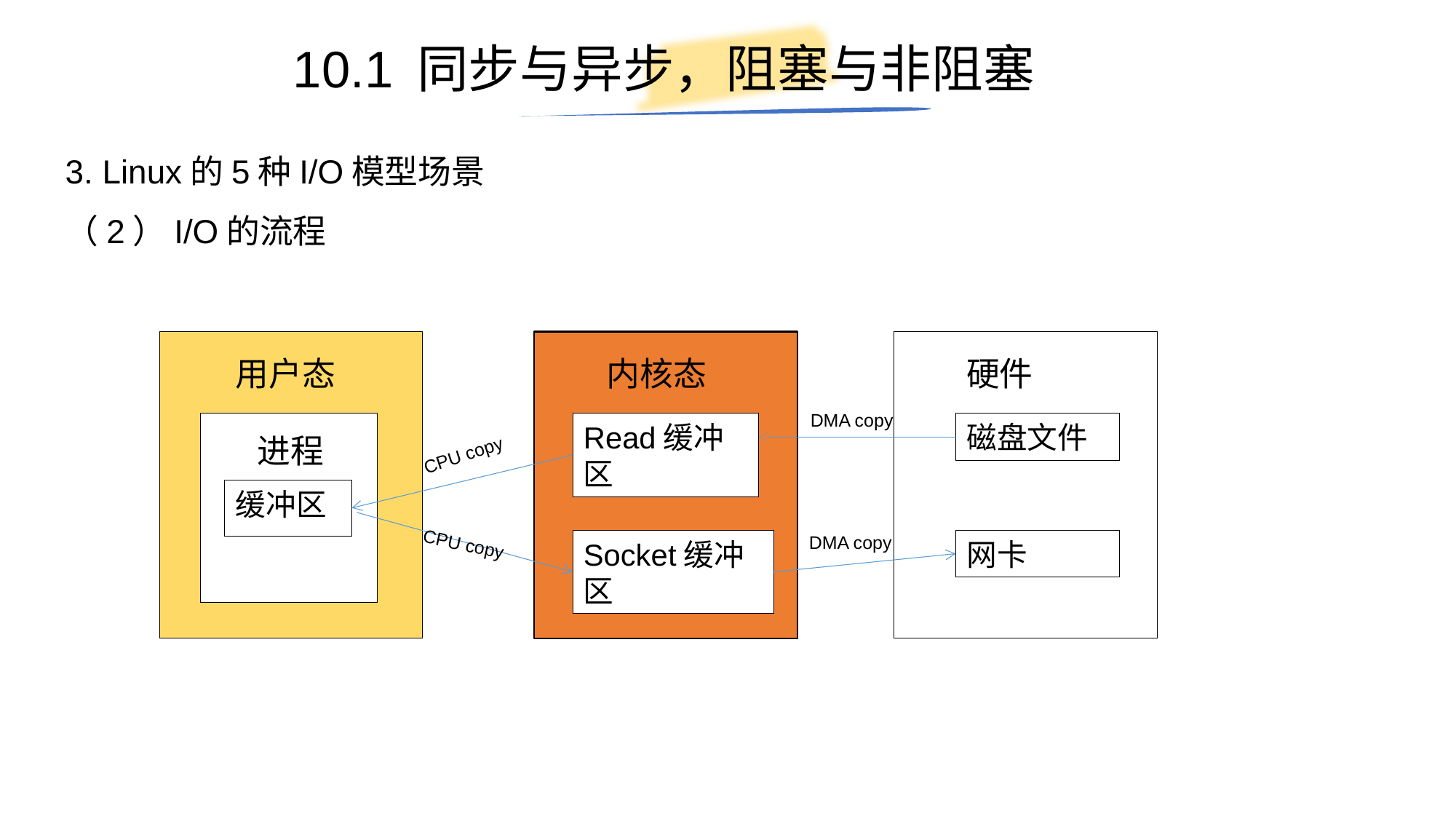

# 10.1 同步与异步，阻塞与非阻塞

3. Linux的5种I/O模型场景
（2）I/O的流程

用户态
内核态
硬件
DMA copy

Read缓冲区
磁盘文件
进程
CPU copy
缓冲区
DMA copy
CPU copy
Socket缓冲区
网卡